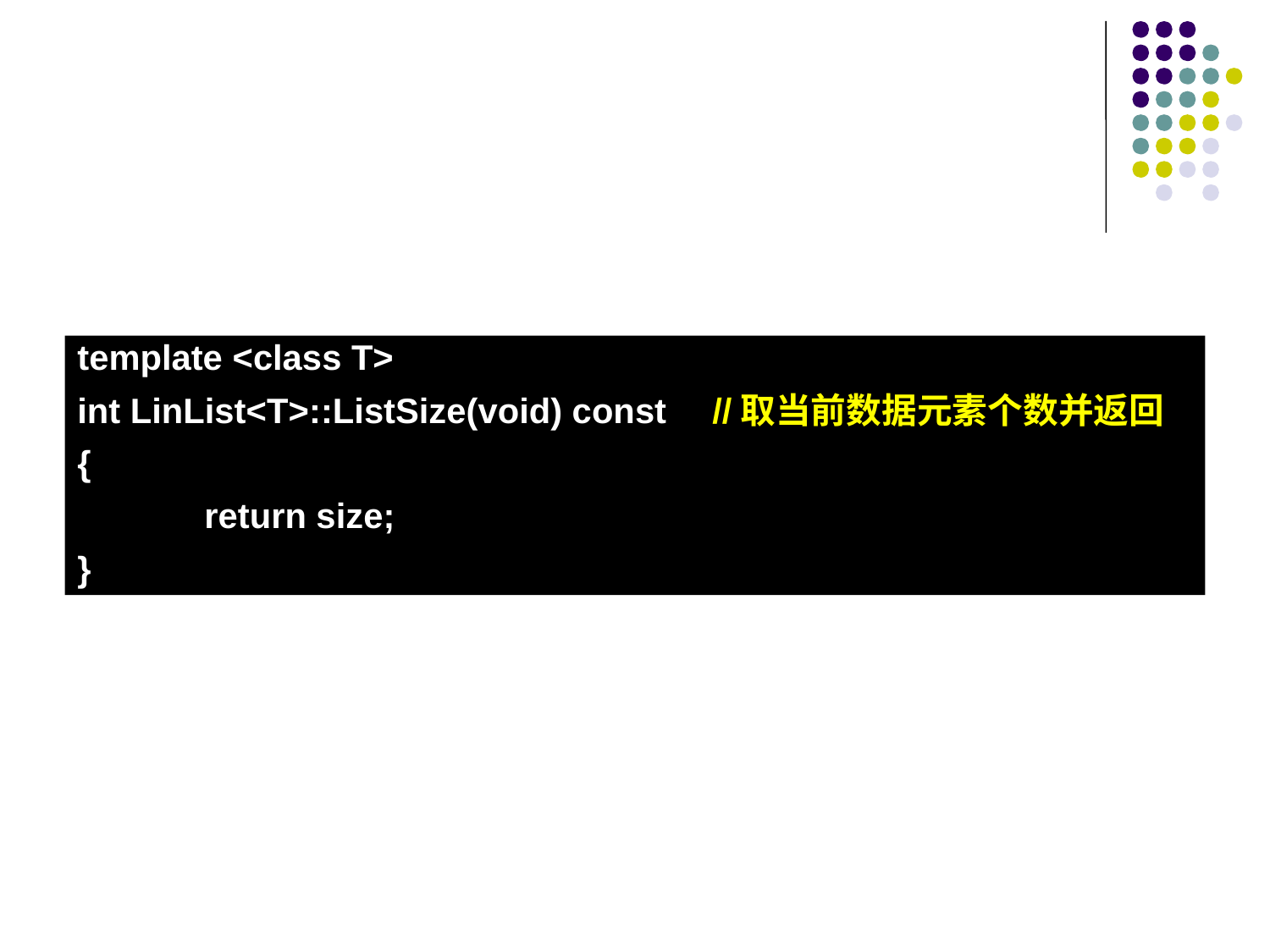

template <class T>
int LinList<T>::ListSize(void) const	//取当前数据元素个数并返回
{
	return size;
}